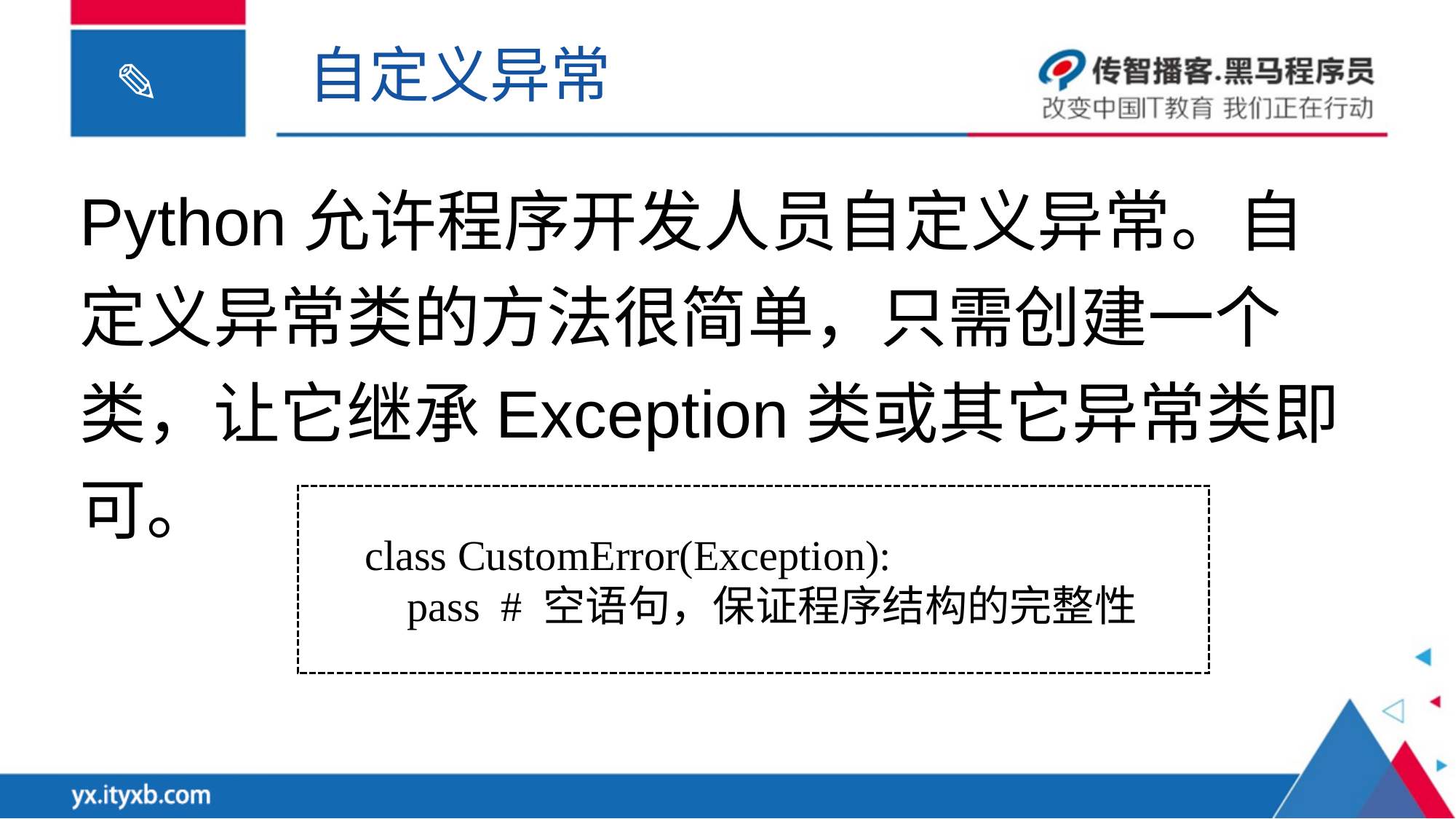

自定义异常
Python允许程序开发人员自定义异常。自定义异常类的方法很简单，只需创建一个类，让它继承Exception类或其它异常类即可。

class CustomError(Exception):
    pass  # 空语句，保证程序结构的完整性